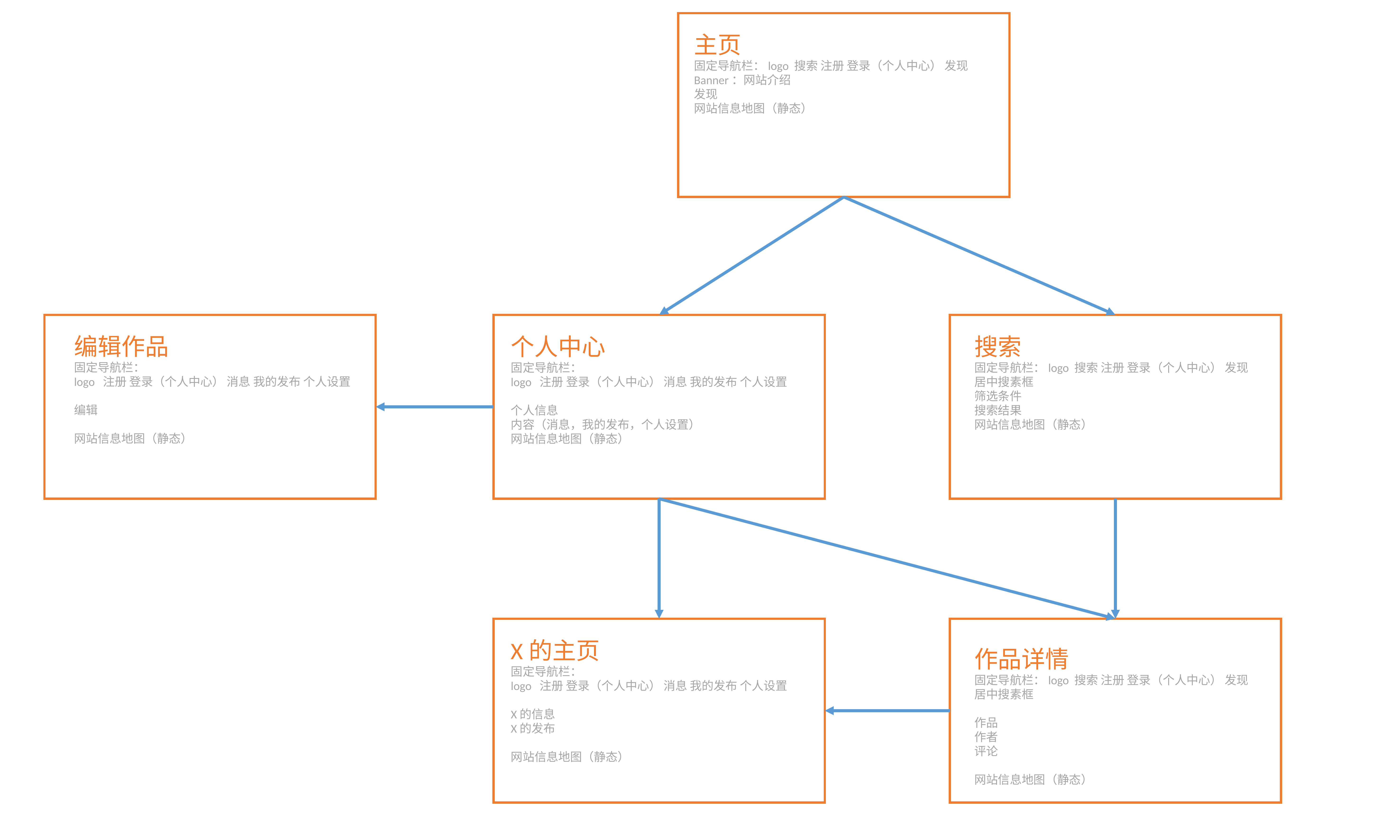

主页
固定导航栏：logo 搜索 注册 登录（个人中心） 发现
Banner：网站介绍
发现
网站信息地图（静态）

编辑作品
固定导航栏：
logo  注册 登录（个人中心） 消息 我的发布 个人设置

编辑

网站信息地图（静态）

个人中心
固定导航栏：
logo  注册 登录（个人中心） 消息 我的发布 个人设置

个人信息
内容（消息，我的发布，个人设置）
网站信息地图（静态）

搜索
固定导航栏：logo 搜索 注册 登录（个人中心） 发现
居中搜素框
筛选条件
搜索结果
网站信息地图（静态）

X的主页
固定导航栏：
logo  注册 登录（个人中心） 消息 我的发布 个人设置

X的信息
X的发布

网站信息地图（静态）

作品详情
固定导航栏：logo 搜索 注册 登录（个人中心） 发现
居中搜素框

作品
作者
评论

网站信息地图（静态）